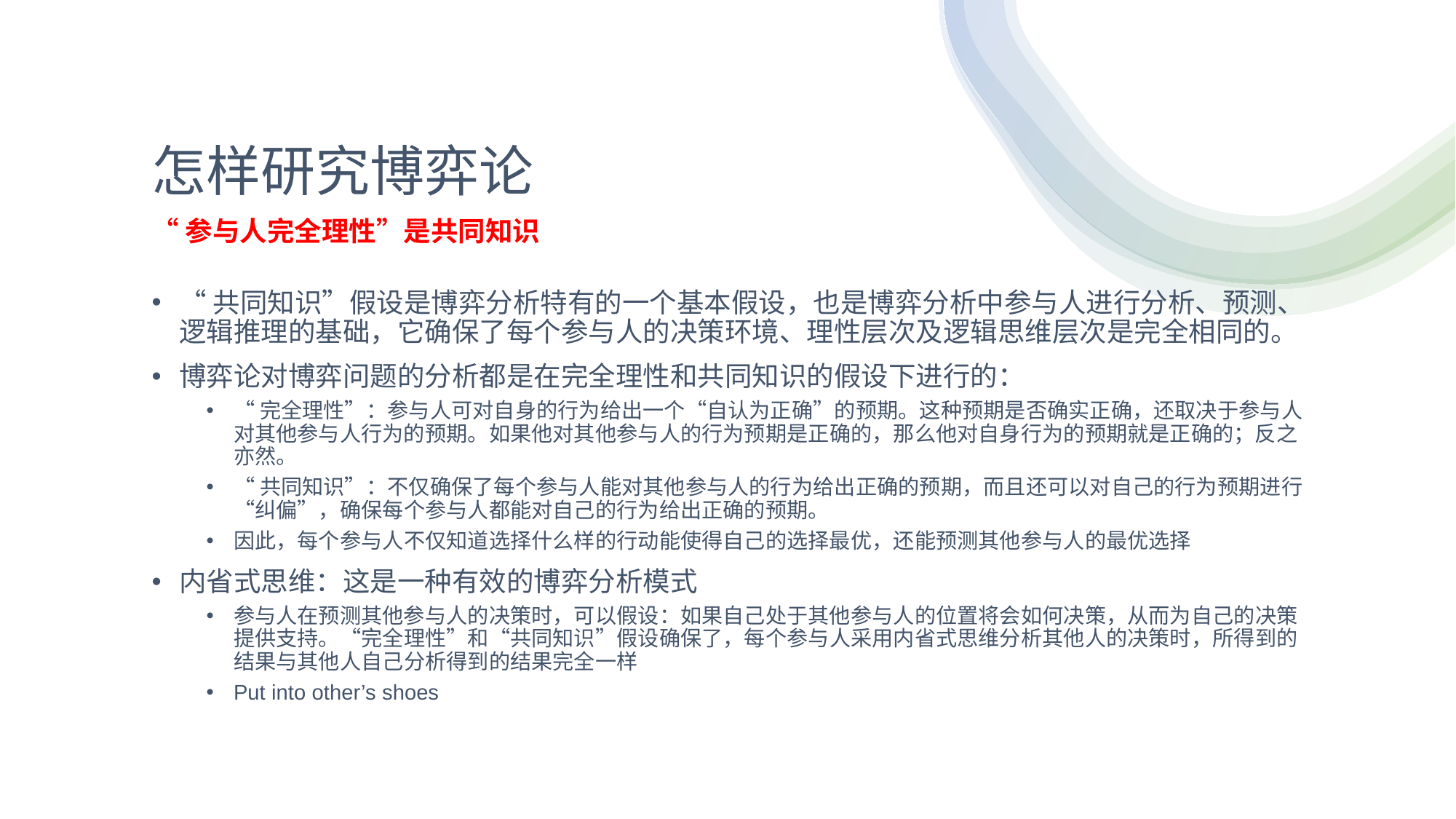

# 怎样研究博弈论
“参与人完全理性”是共同知识
“共同知识”假设是博弈分析特有的一个基本假设，也是博弈分析中参与人进行分析、预测、逻辑推理的基础，它确保了每个参与人的决策环境、理性层次及逻辑思维层次是完全相同的。
博弈论对博弈问题的分析都是在完全理性和共同知识的假设下进行的：
“完全理性”：参与人可对自身的行为给出一个“自认为正确”的预期。这种预期是否确实正确，还取决于参与人对其他参与人行为的预期。如果他对其他参与人的行为预期是正确的，那么他对自身行为的预期就是正确的；反之亦然。
“共同知识”：不仅确保了每个参与人能对其他参与人的行为给出正确的预期，而且还可以对自己的行为预期进行“纠偏”，确保每个参与人都能对自己的行为给出正确的预期。
因此，每个参与人不仅知道选择什么样的行动能使得自己的选择最优，还能预测其他参与人的最优选择
内省式思维：这是一种有效的博弈分析模式
参与人在预测其他参与人的决策时，可以假设：如果自己处于其他参与人的位置将会如何决策，从而为自己的决策提供支持。“完全理性”和“共同知识”假设确保了，每个参与人采用内省式思维分析其他人的决策时，所得到的结果与其他人自己分析得到的结果完全一样
Put into other’s shoes